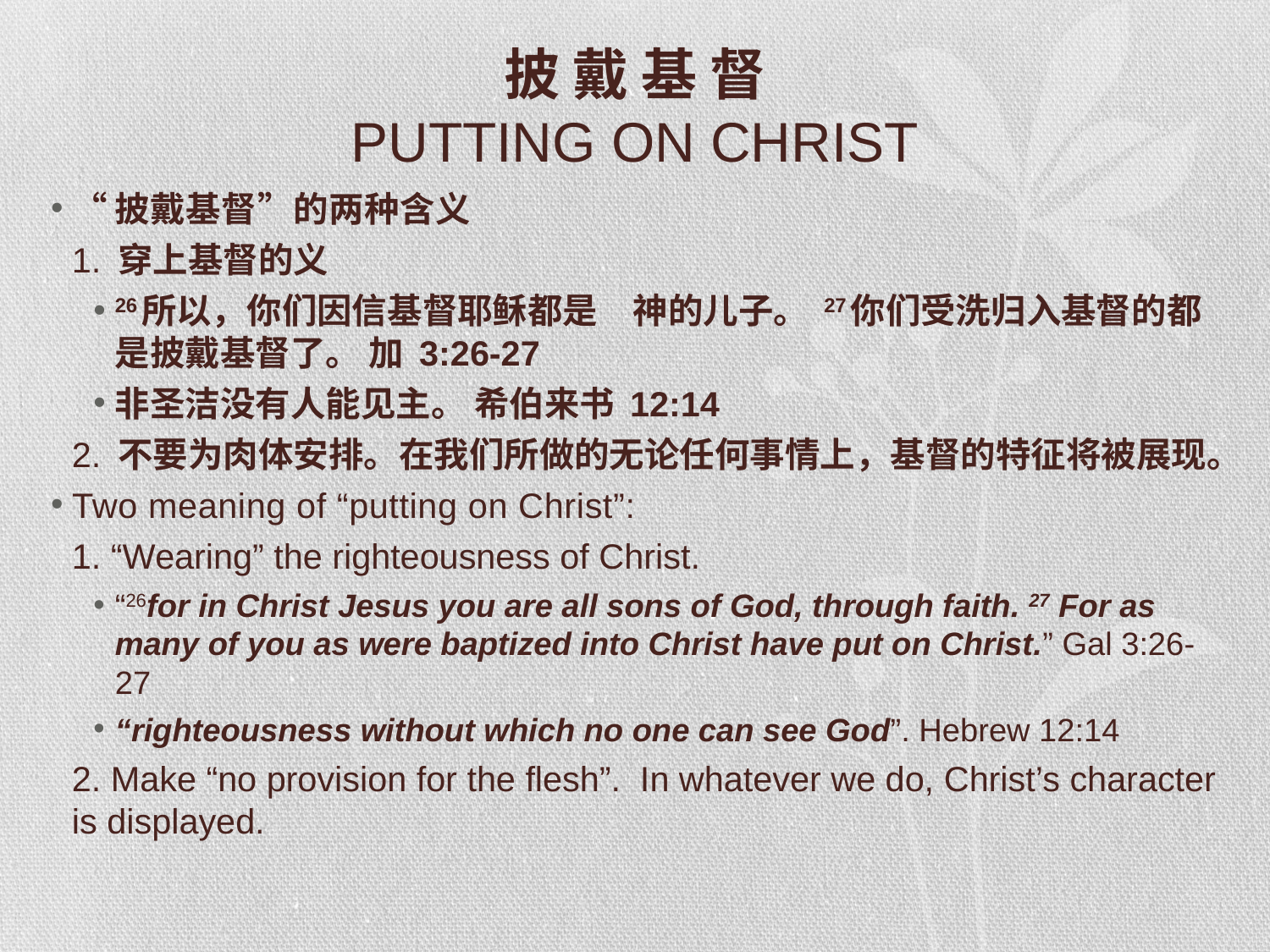

# 披 戴 基 督 PUTTING ON CHRIST
“披戴基督”的两种含义
1. 穿上基督的义
26所以，你们因信基督耶稣都是　神的儿子。 27你们受洗归入基督的都是披戴基督了。 加 3:26-27
非圣洁没有人能见主。 希伯来书 12:14
2. 不要为肉体安排。在我们所做的无论任何事情上，基督的特征将被展现。
Two meaning of “putting on Christ”:
1. “Wearing” the righteousness of Christ.
“26for in Christ Jesus you are all sons of God, through faith. 27 For as many of you as were baptized into Christ have put on Christ.” Gal 3:26-27
“righteousness without which no one can see God”. Hebrew 12:14
2. Make “no provision for the flesh”.  In whatever we do, Christ’s character is displayed.